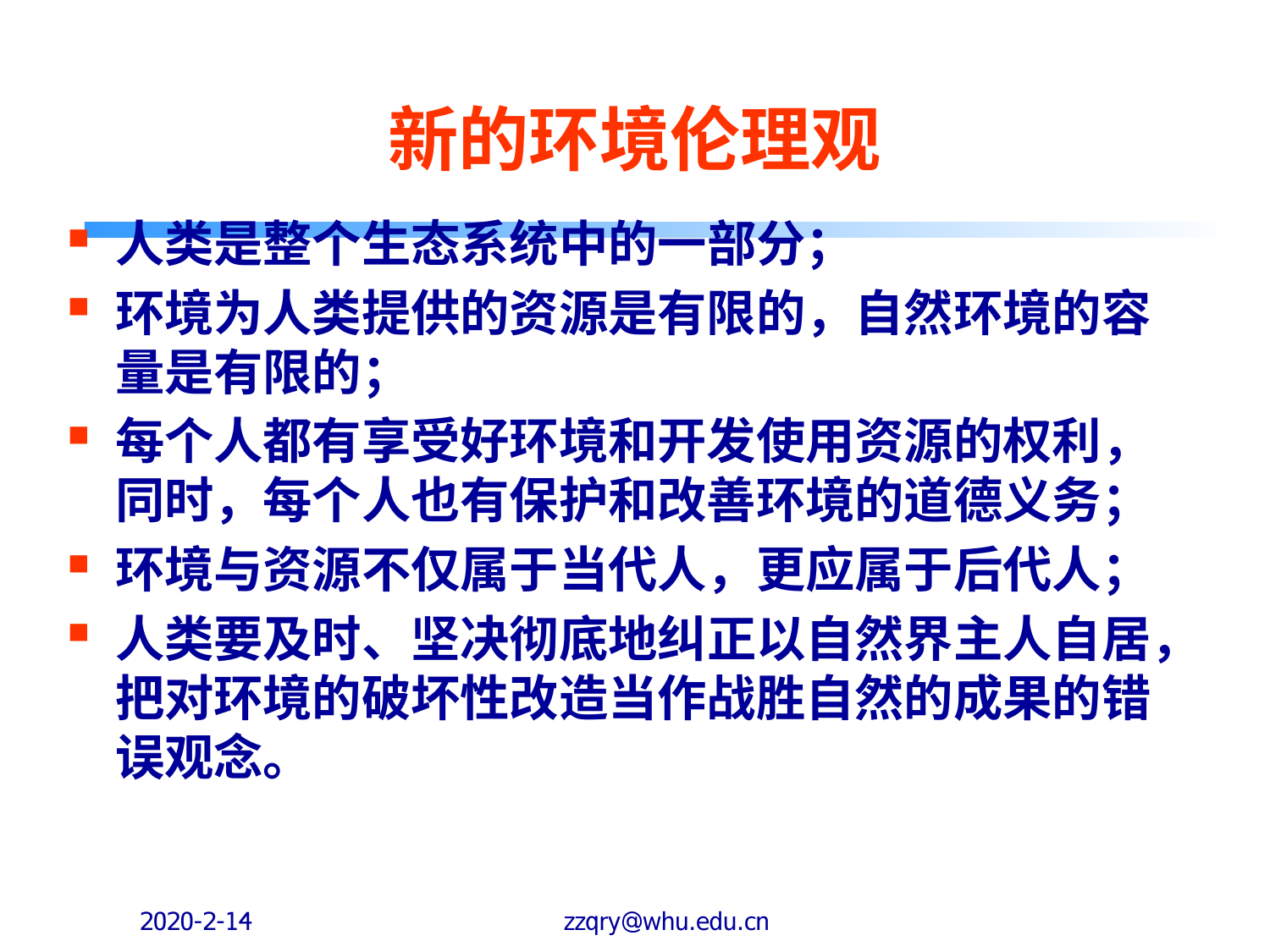

# 新的环境伦理观
人类是整个生态系统中的一部分；
环境为人类提供的资源是有限的，自然环境的容量是有限的；
每个人都有享受好环境和开发使用资源的权利，同时，每个人也有保护和改善环境的道德义务；
环境与资源不仅属于当代人，更应属于后代人；
人类要及时、坚决彻底地纠正以自然界主人自居，把对环境的破坏性改造当作战胜自然的成果的错误观念。
2020-2-14
zzqry@whu.edu.cn